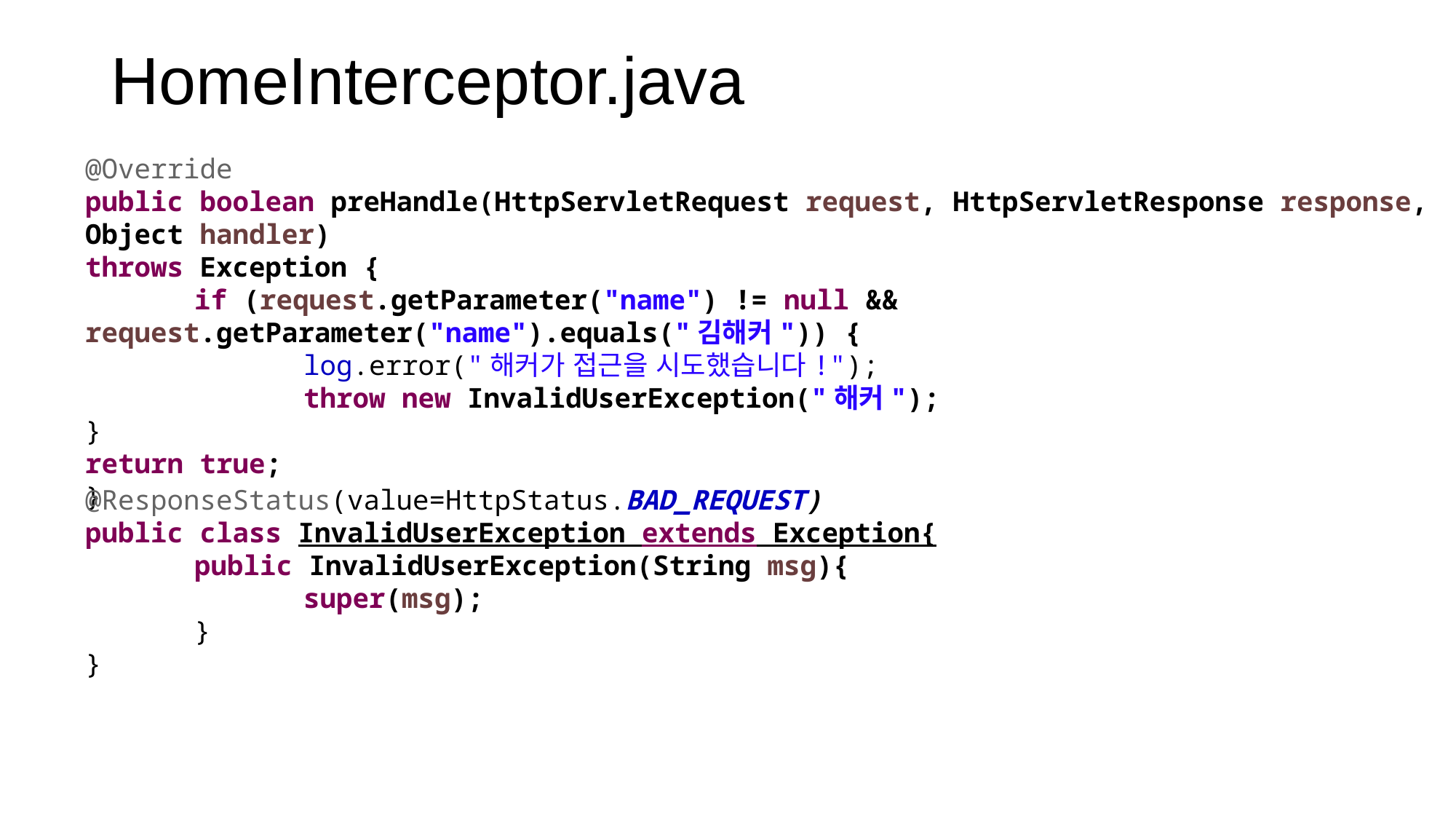

# HomeInterceptor.java
@Override
public boolean preHandle(HttpServletRequest request, HttpServletResponse response, Object handler)
throws Exception {
	if (request.getParameter("name") != null && request.getParameter("name").equals("김해커")) {
		log.error("해커가 접근을 시도했습니다!");
		throw new InvalidUserException("해커");
}
return true;
}
@ResponseStatus(value=HttpStatus.BAD_REQUEST)
public class InvalidUserException extends Exception{
	public InvalidUserException(String msg){
		super(msg);
	}
}